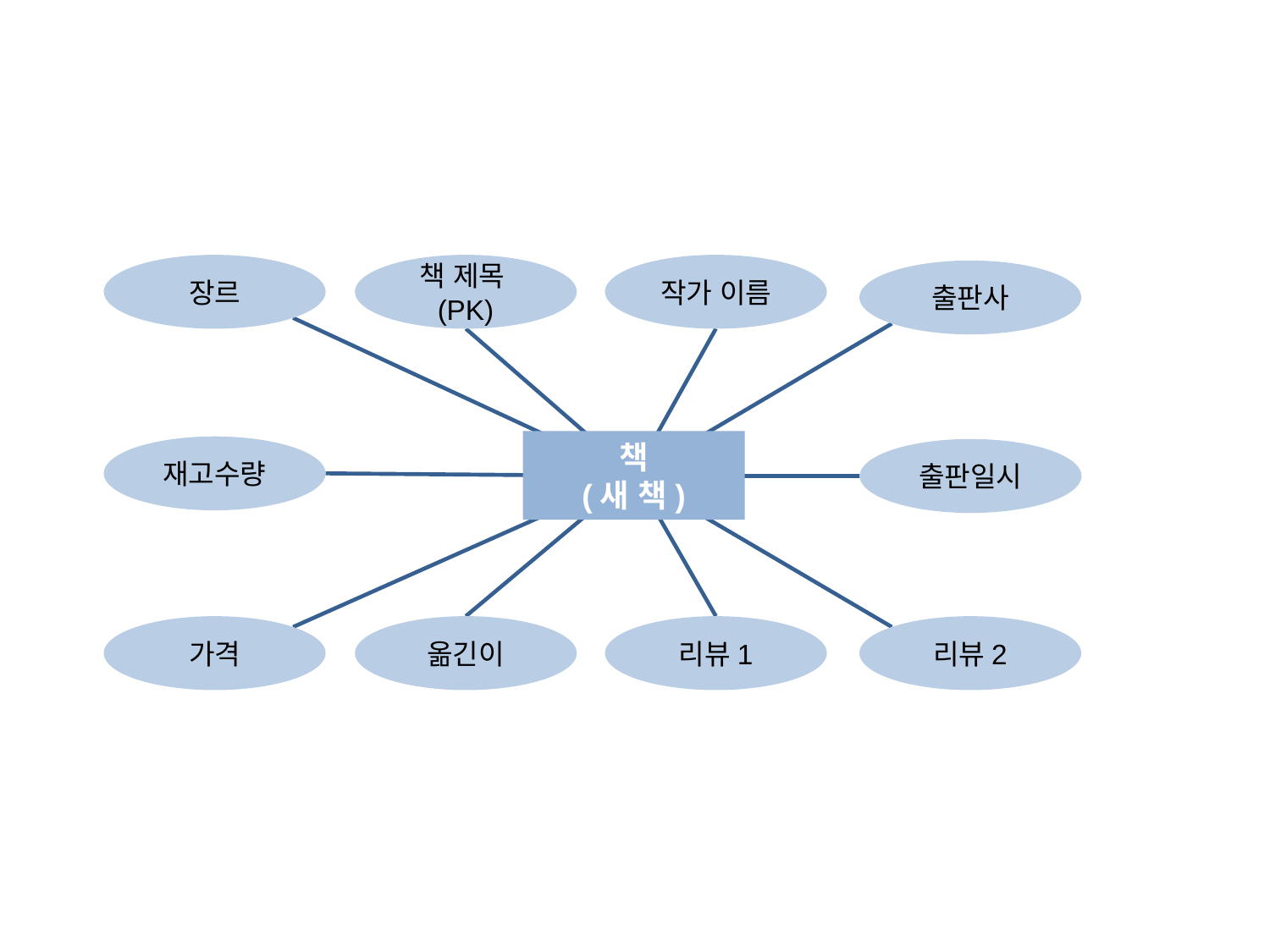

장르
작가 이름
책 제목(PK)
출판사
책
(새 책)
재고수량
출판일시
리뷰2
리뷰1
옮긴이
가격